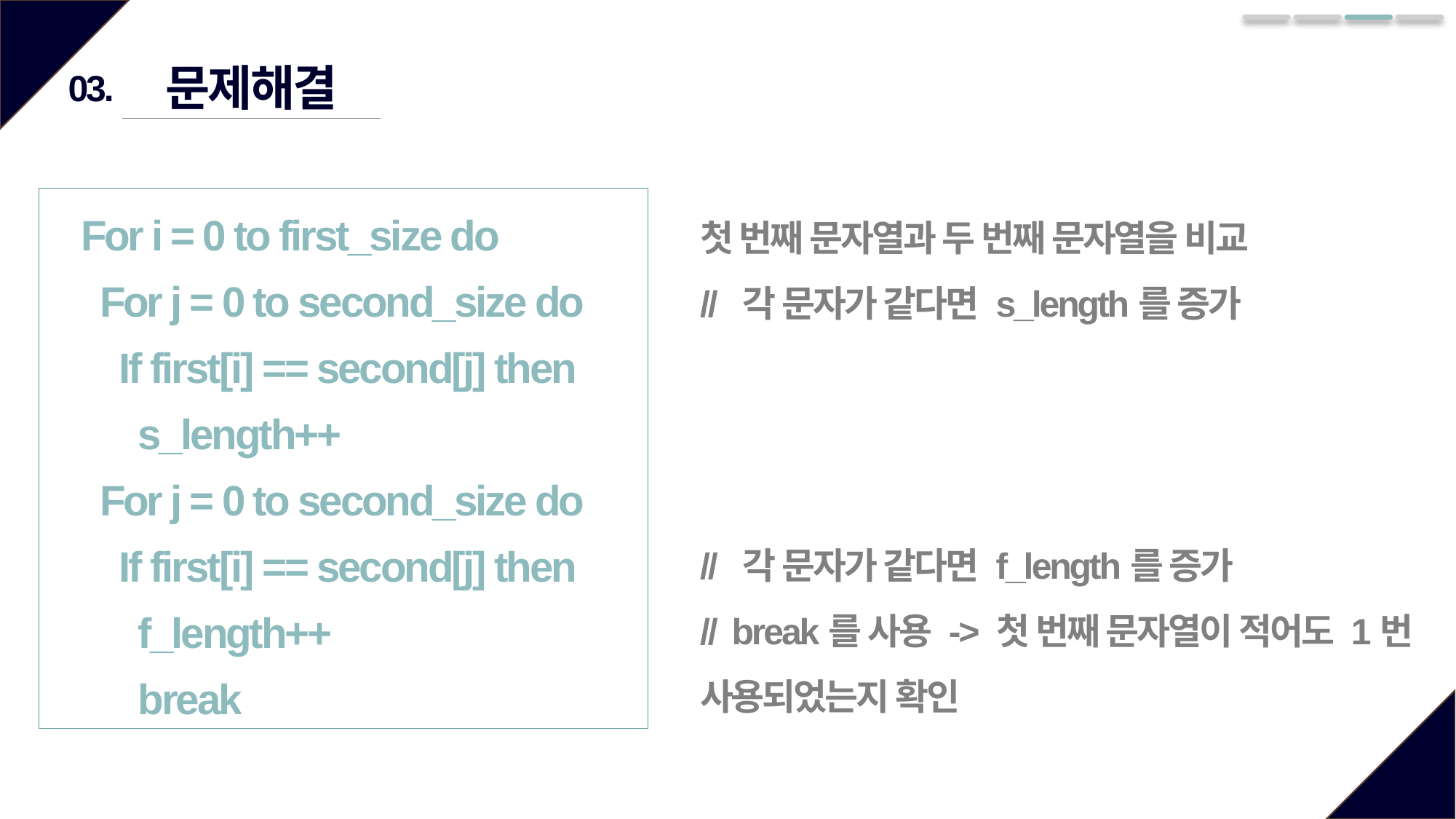

문제해결
03.
   For i = 0 to first_size do
     For j = 0 to second_size do
       If first[i] == second[j] then
         s_length++
     For j = 0 to second_size do
       If first[i] == second[j] then
         f_length++
         break
첫 번째 문자열과 두 번째 문자열을 비교
//  각 문자가 같다면 s_length를 증가

//  각 문자가 같다면 f_length를 증가
//  break를 사용 -> 첫 번째 문자열이 적어도 1번 사용되었는지 확인